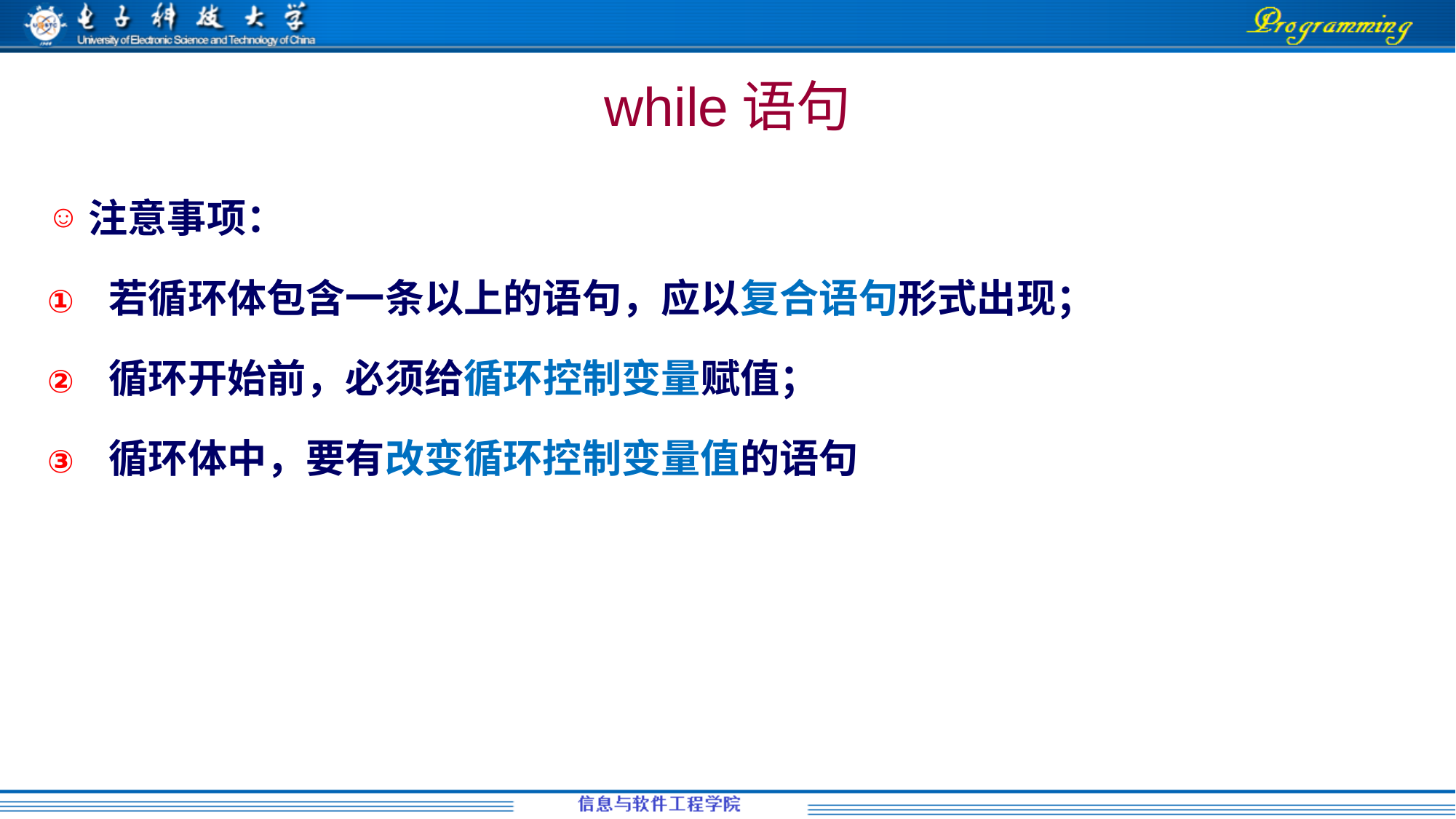

# while语句
注意事项：
若循环体包含一条以上的语句，应以复合语句形式出现；
循环开始前，必须给循环控制变量赋值；
循环体中，要有改变循环控制变量值的语句